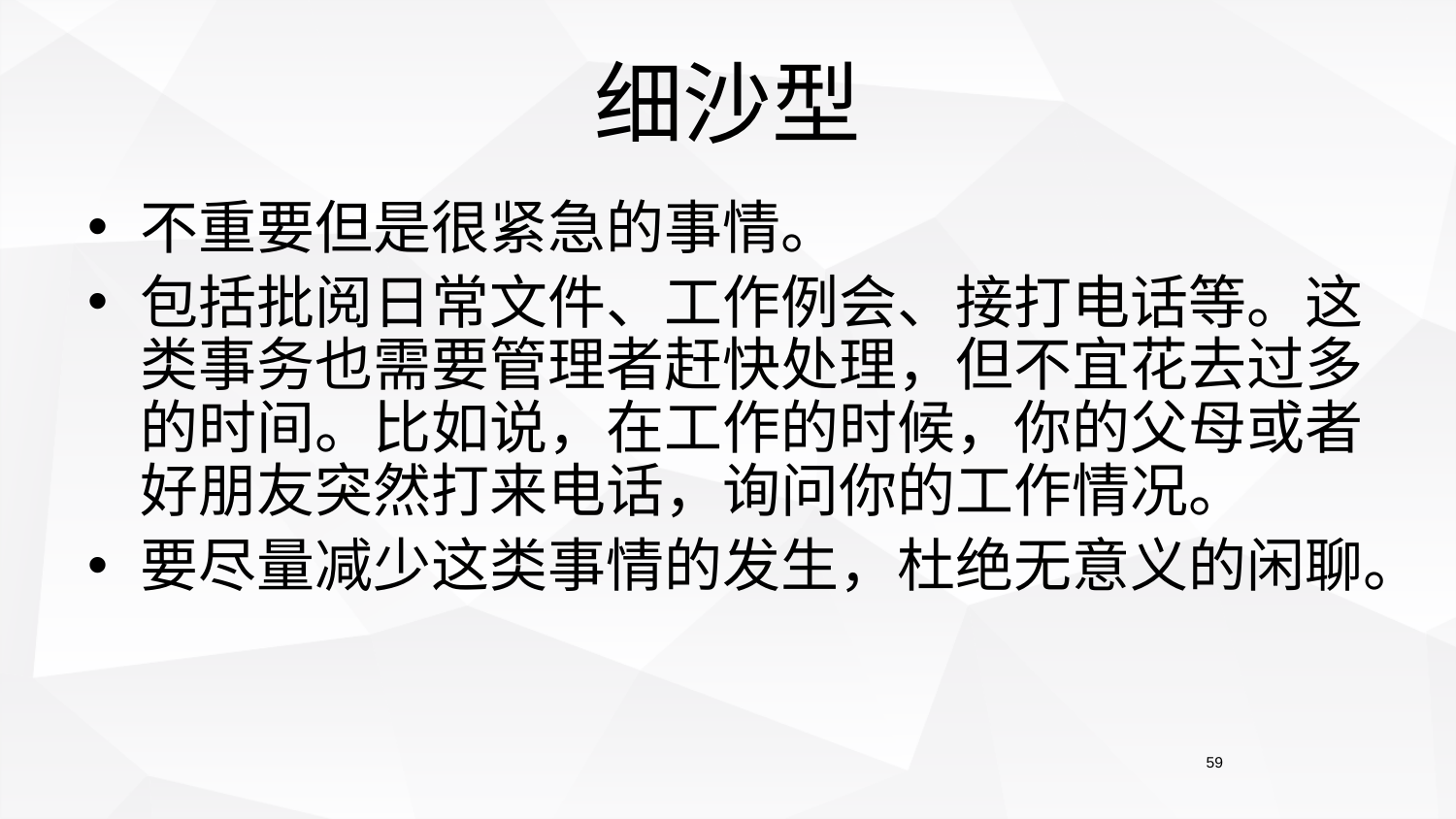

# 细沙型
不重要但是很紧急的事情。
包括批阅日常文件、工作例会、接打电话等。这类事务也需要管理者赶快处理，但不宜花去过多的时间。比如说，在工作的时候，你的父母或者好朋友突然打来电话，询问你的工作情况。
要尽量减少这类事情的发生，杜绝无意义的闲聊。
59